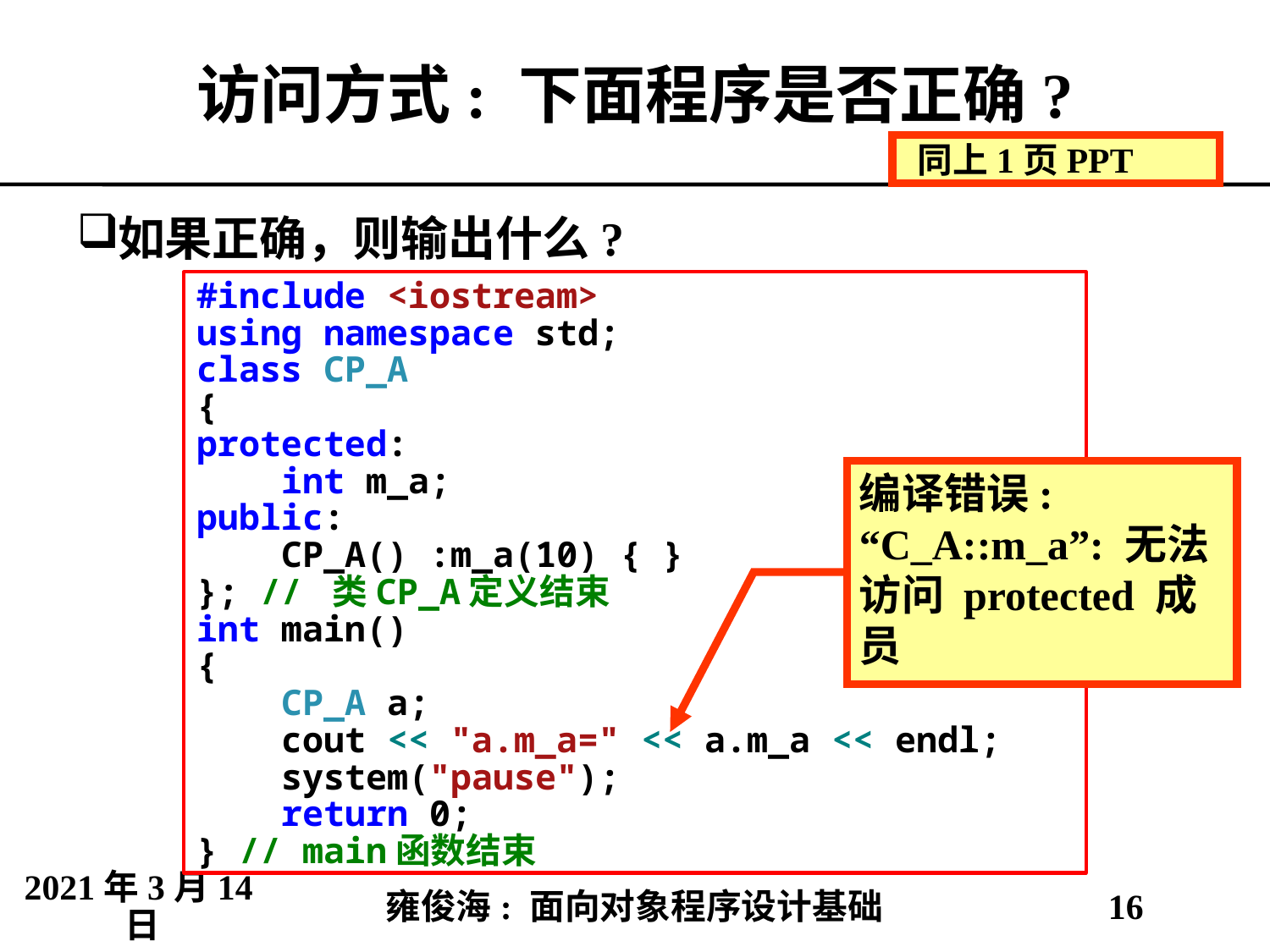

# 访问方式: 下面程序是否正确?
同上1页PPT

如果正确，则输出什么?
#include <iostream>
using namespace std;
class CP_A
{
protected:
    int m_a;
public:
    CP_A() :m_a(10) { }
}; // 类CP_A定义结束
int main()
{
    CP_A a;
    cout << "a.m_a=" << a.m_a << endl;
    system("pause");
    return 0;
} // main函数结束
编译错误: “C_A::m_a”: 无法访问 protected 成员
2021年3月14日
雍俊海: 面向对象程序设计基础
16